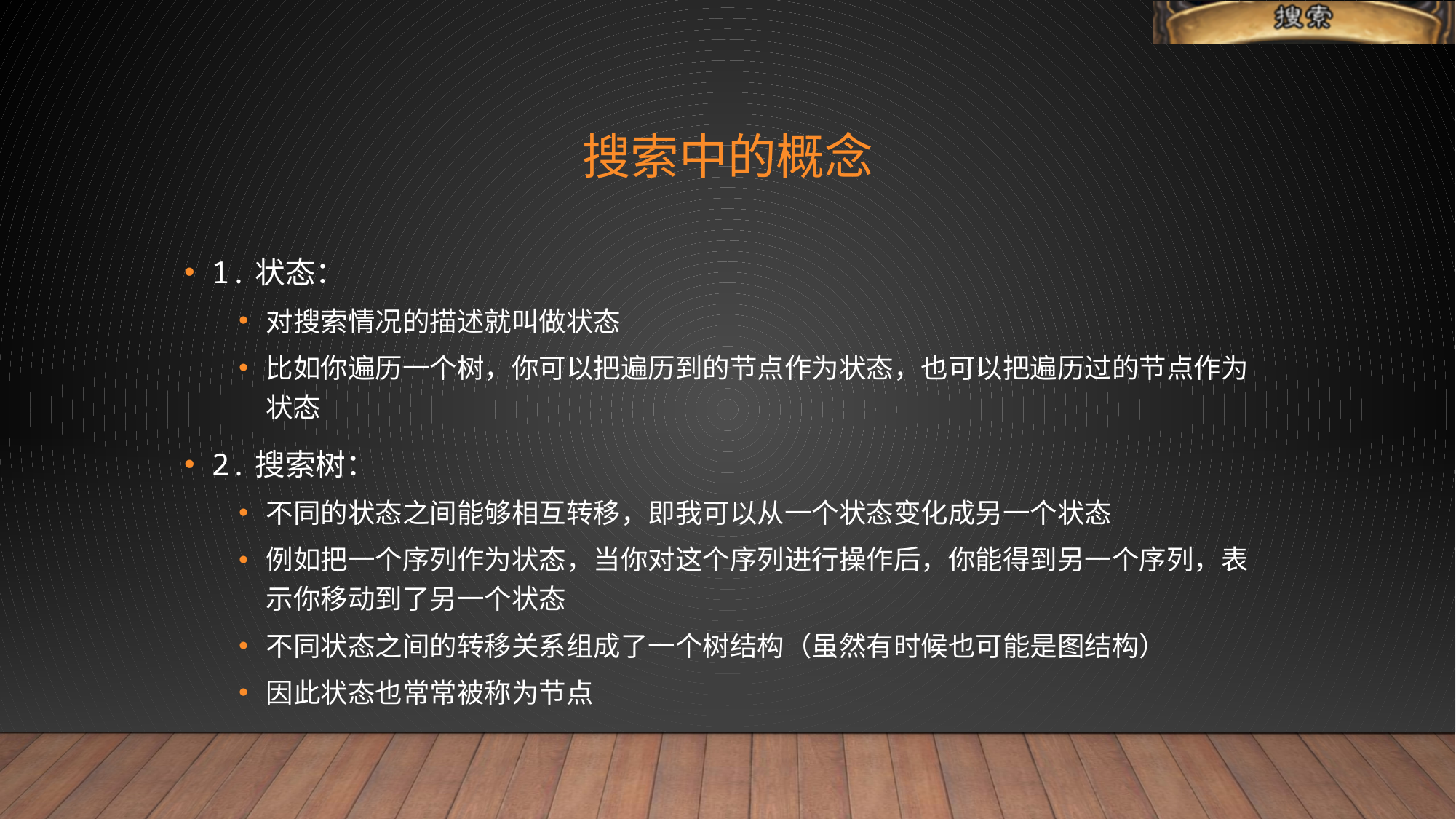

# 搜索中的概念
1.状态：
对搜索情况的描述就叫做状态
比如你遍历一个树，你可以把遍历到的节点作为状态，也可以把遍历过的节点作为状态
2.搜索树：
不同的状态之间能够相互转移，即我可以从一个状态变化成另一个状态
例如把一个序列作为状态，当你对这个序列进行操作后，你能得到另一个序列，表示你移动到了另一个状态
不同状态之间的转移关系组成了一个树结构（虽然有时候也可能是图结构）
因此状态也常常被称为节点